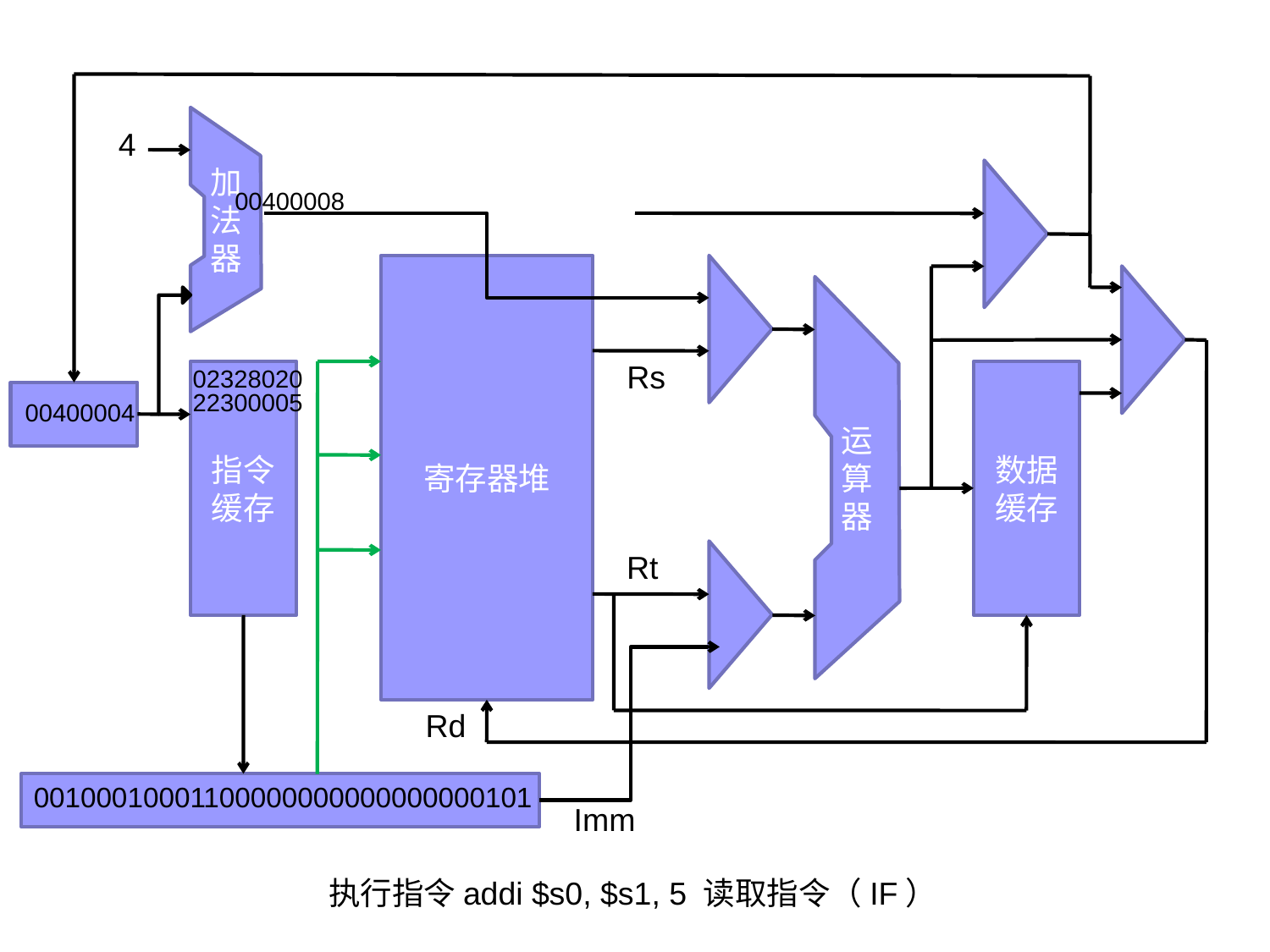

加法器
4
00400008

寄存器堆
运算器

Rs
02328020
指令缓存
数据缓存
22300005

00400004
Rt

Rd

00100010001100000000000000000101
Imm
执行指令addi $s0, $s1, 5 读取指令（IF）